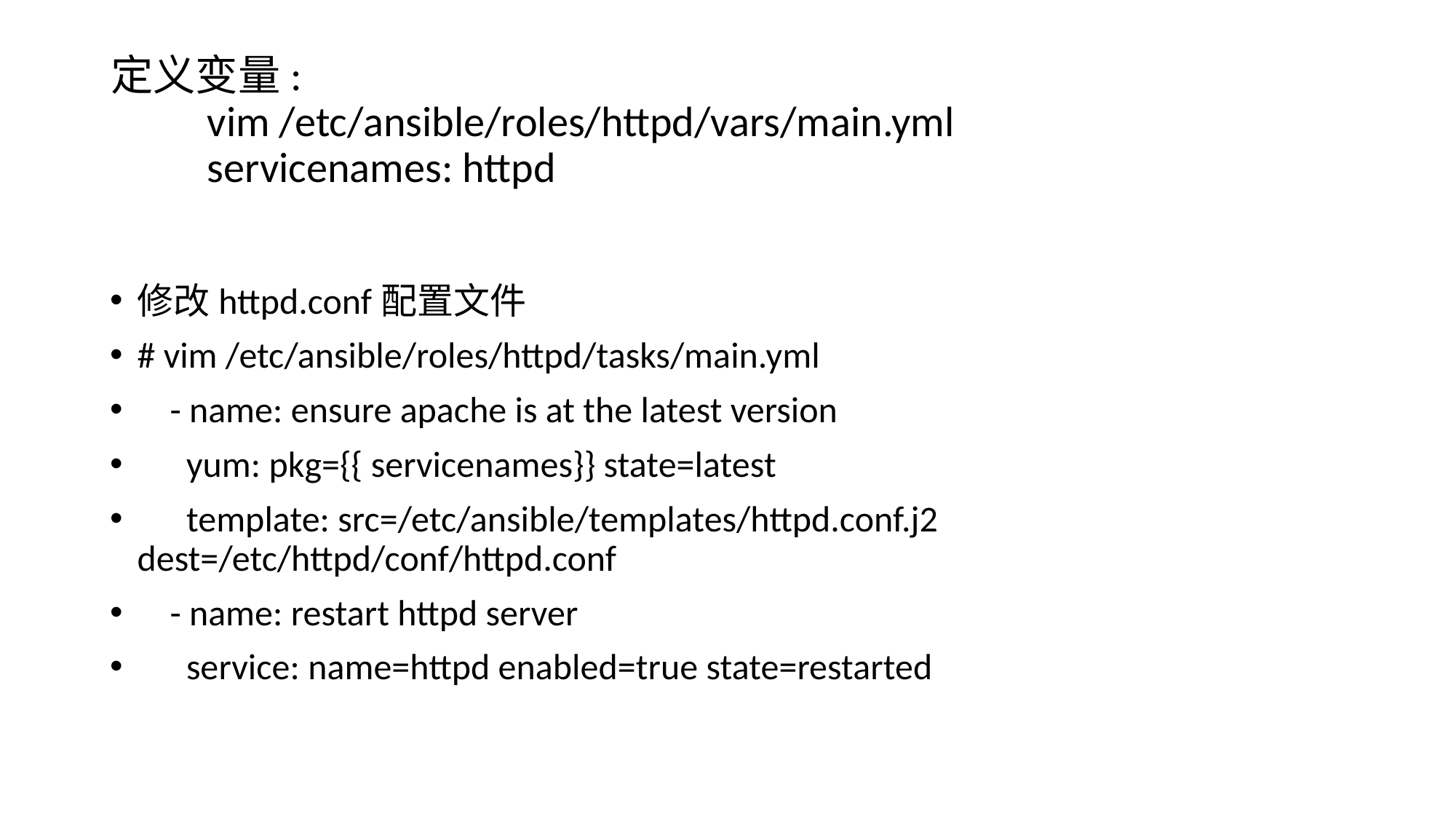

# 定义变量: vim /etc/ansible/roles/httpd/vars/main.yml servicenames: httpd

修改httpd.conf配置文件
# vim /etc/ansible/roles/httpd/tasks/main.yml
    - name: ensure apache is at the latest version
      yum: pkg={{ servicenames}} state=latest
      template: src=/etc/ansible/templates/httpd.conf.j2          dest=/etc/httpd/conf/httpd.conf
    - name: restart httpd server
      service: name=httpd enabled=true state=restarted